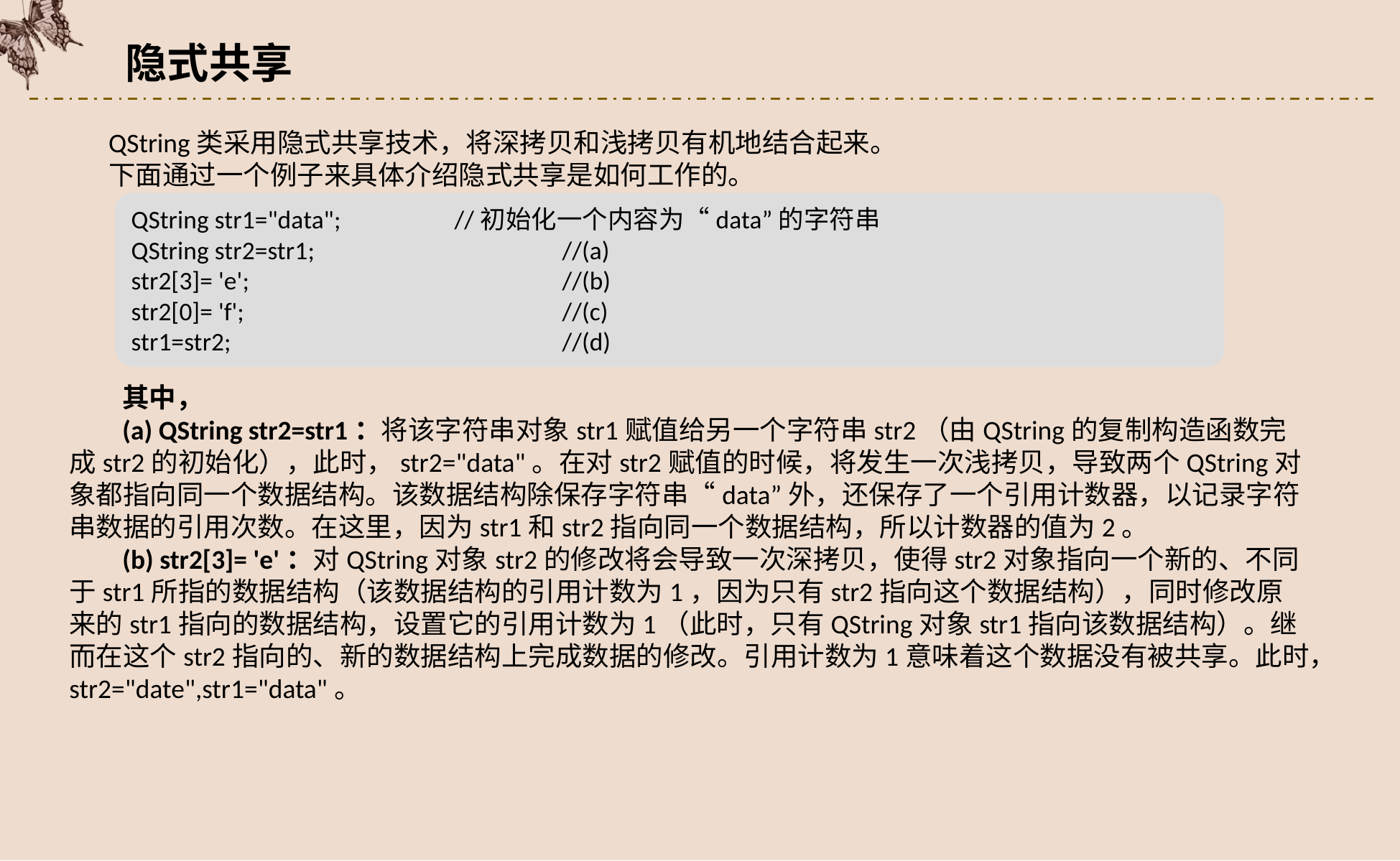

隐式共享
QString类采用隐式共享技术，将深拷贝和浅拷贝有机地结合起来。
下面通过一个例子来具体介绍隐式共享是如何工作的。
QString str1="data";		//初始化一个内容为“data”的字符串
QString str2=str1;        		//(a)
str2[3]= 'e';             			//(b)
str2[0]= 'f';             			//(c)
str1=str2;				//(d)
其中，
(a) QString str2=str1：将该字符串对象str1赋值给另一个字符串str2（由QString的复制构造函数完成str2的初始化），此时，str2="data"。在对str2赋值的时候，将发生一次浅拷贝，导致两个QString对象都指向同一个数据结构。该数据结构除保存字符串“data”外，还保存了一个引用计数器，以记录字符串数据的引用次数。在这里，因为str1和str2指向同一个数据结构，所以计数器的值为2。
(b) str2[3]= 'e'：对QString对象str2的修改将会导致一次深拷贝，使得str2对象指向一个新的、不同于str1所指的数据结构（该数据结构的引用计数为1，因为只有str2指向这个数据结构），同时修改原来的str1指向的数据结构，设置它的引用计数为1（此时，只有QString对象str1指向该数据结构）。继而在这个str2指向的、新的数据结构上完成数据的修改。引用计数为1意味着这个数据没有被共享。此时，str2="date",str1="data"。